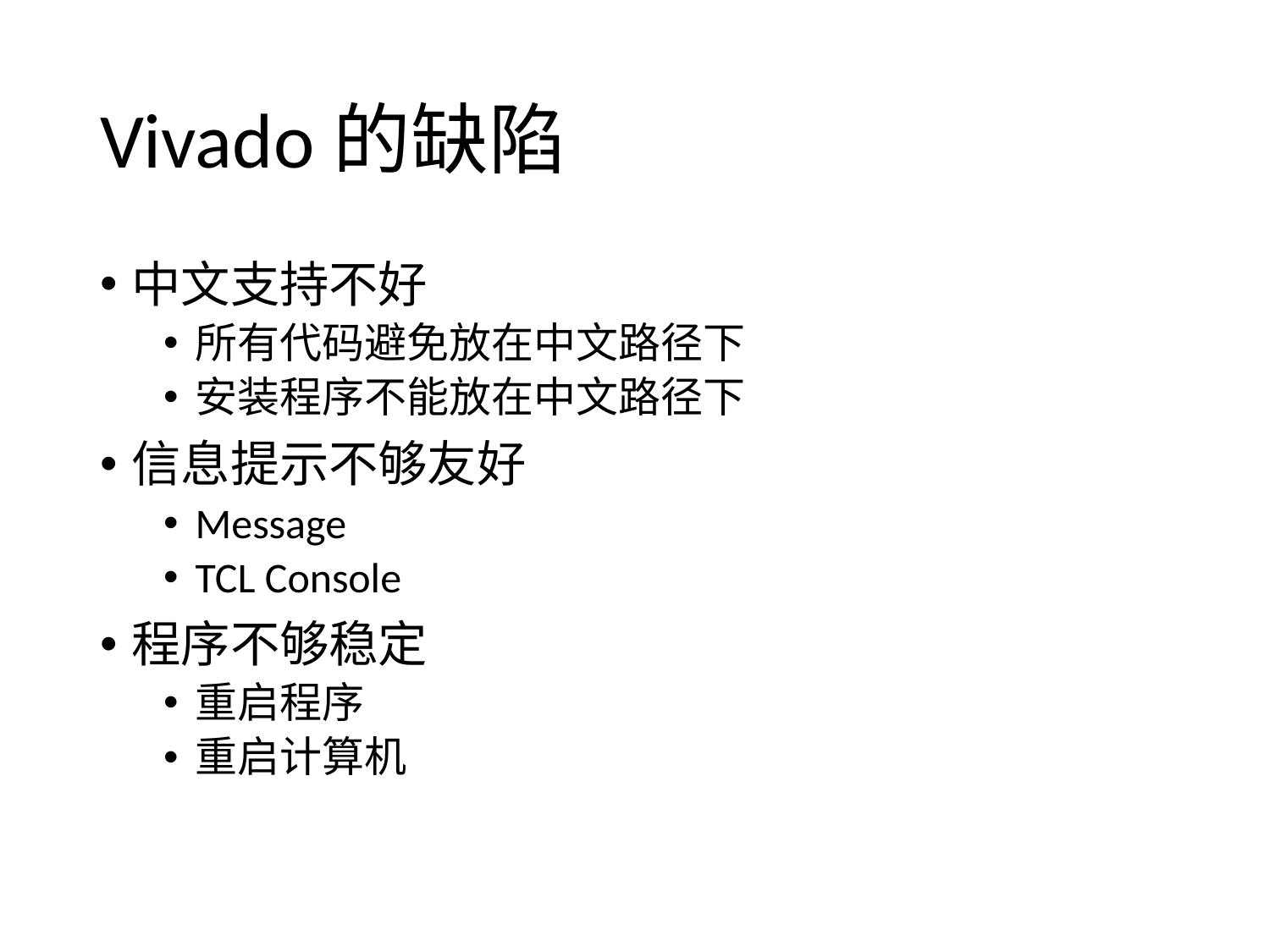

# Vivado的缺陷
中文支持不好
所有代码避免放在中文路径下
安装程序不能放在中文路径下
信息提示不够友好
Message
TCL Console
程序不够稳定
重启程序
重启计算机